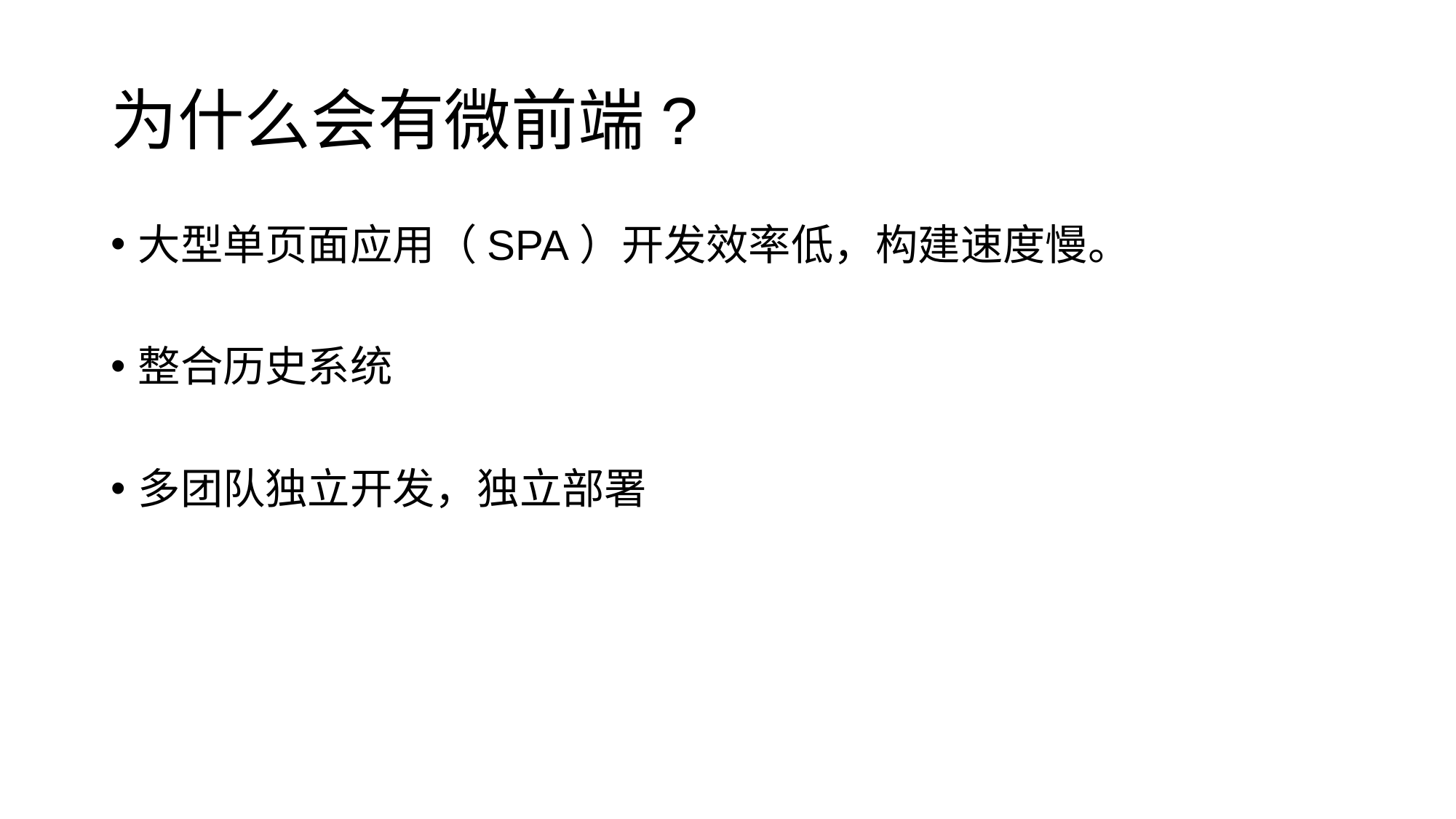

# 为什么会有微前端?
大型单页面应用（SPA）开发效率低，构建速度慢。

整合历史系统

多团队独立开发，独立部署